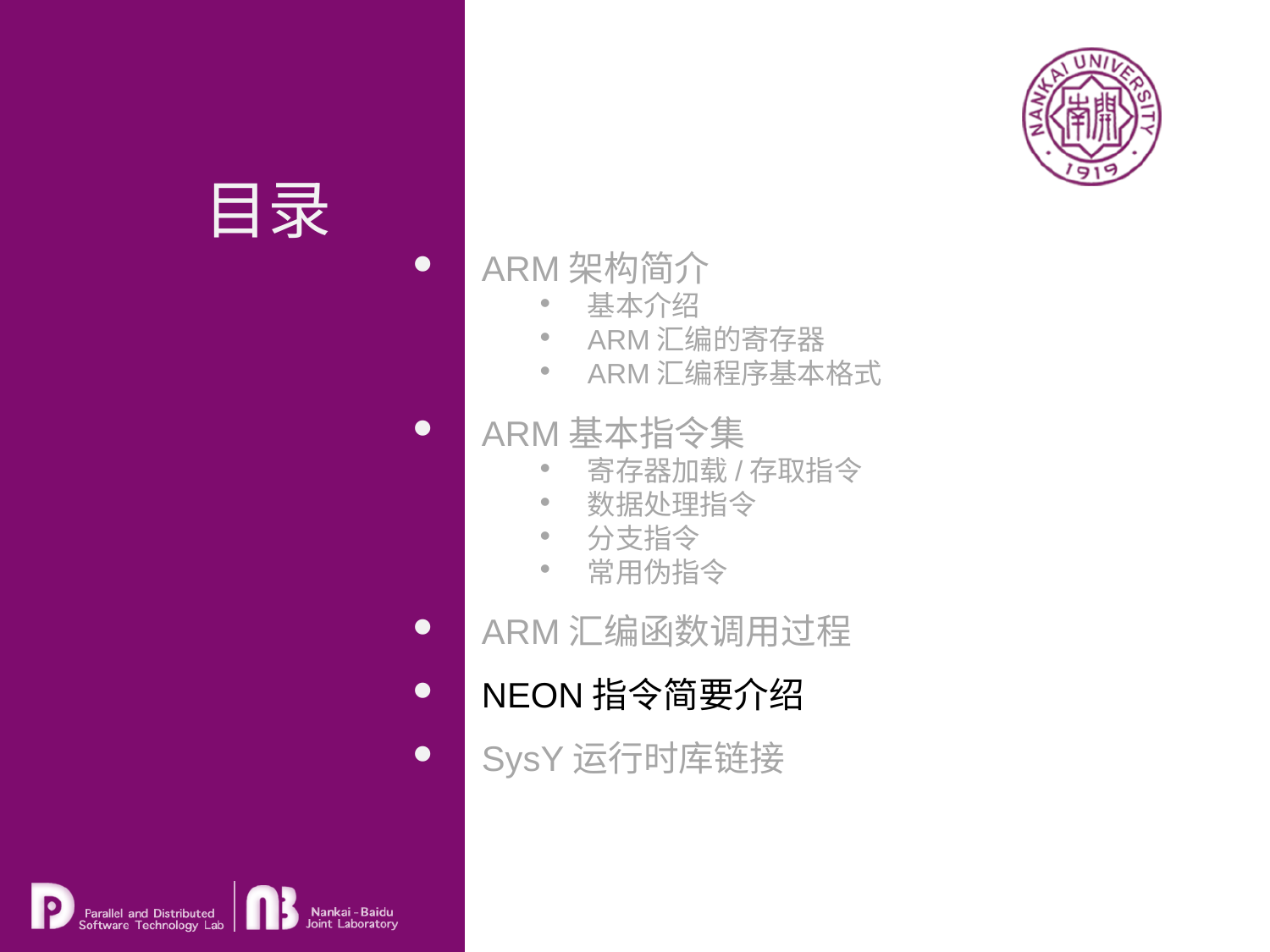

目录
   ARM架构简介
基本介绍
ARM汇编的寄存器
ARM汇编程序基本格式
   ARM基本指令集
寄存器加载/存取指令
数据处理指令
分支指令
常用伪指令
   ARM汇编函数调用过程
   NEON指令简要介绍
   SysY运行时库链接